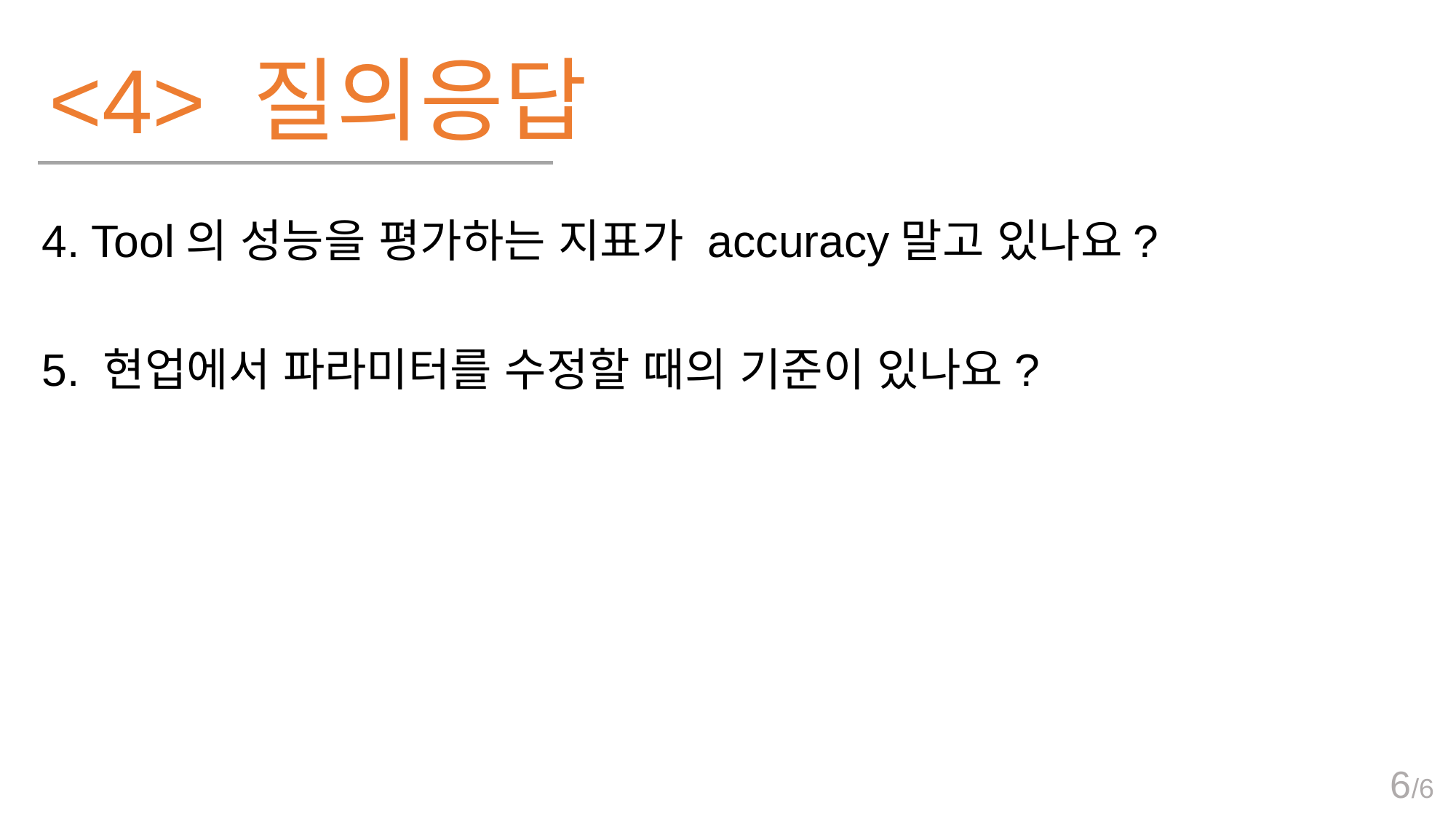

# <4> 질의응답
4. Tool의 성능을 평가하는 지표가 accuracy말고 있나요?

5. 현업에서 파라미터를 수정할 때의 기준이 있나요?

6/6